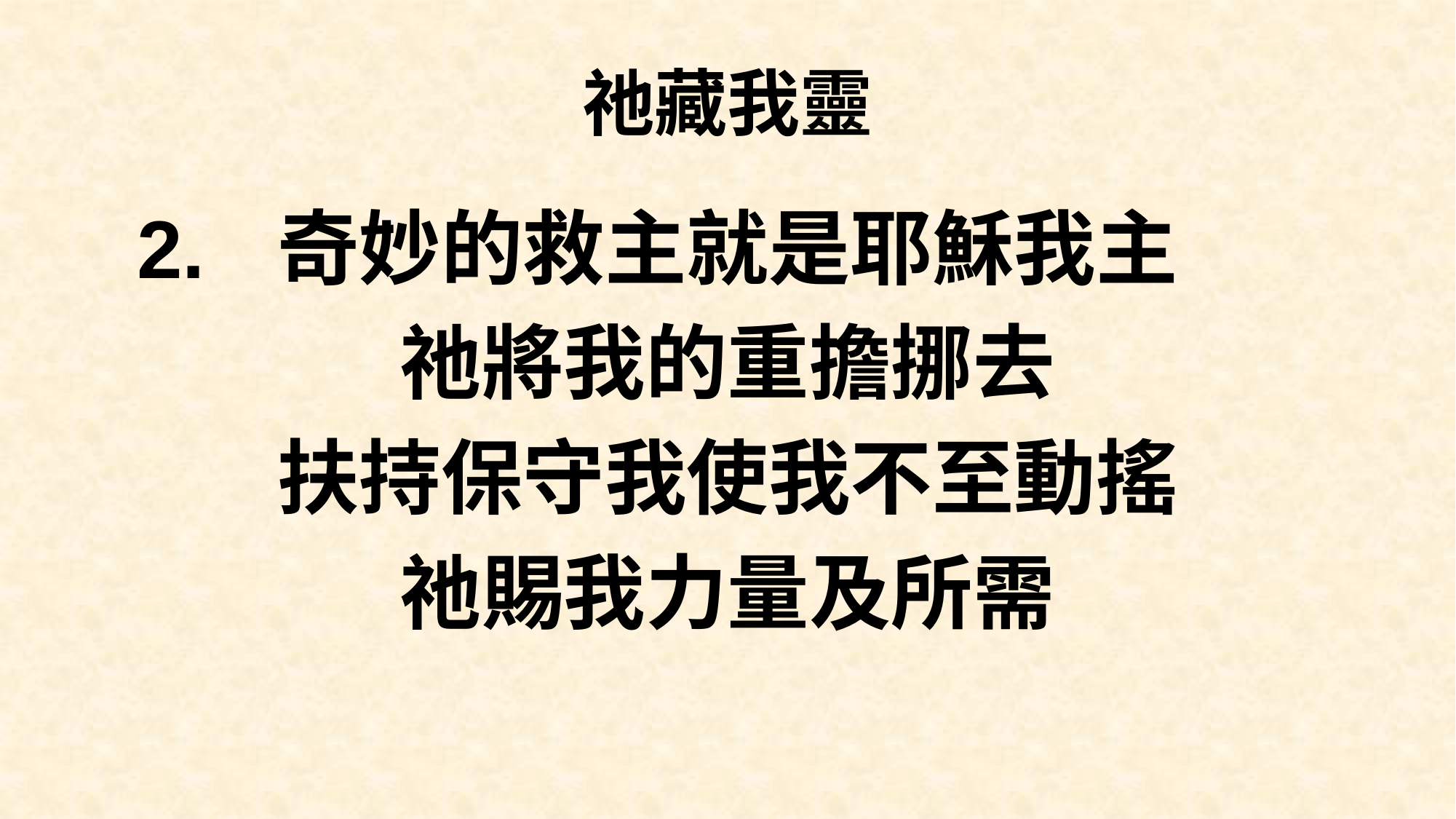

# 祂藏我靈
奇妙的救主就是耶穌我主
祂將我的重擔挪去
扶持保守我使我不至動搖
祂賜我力量及所需
2.